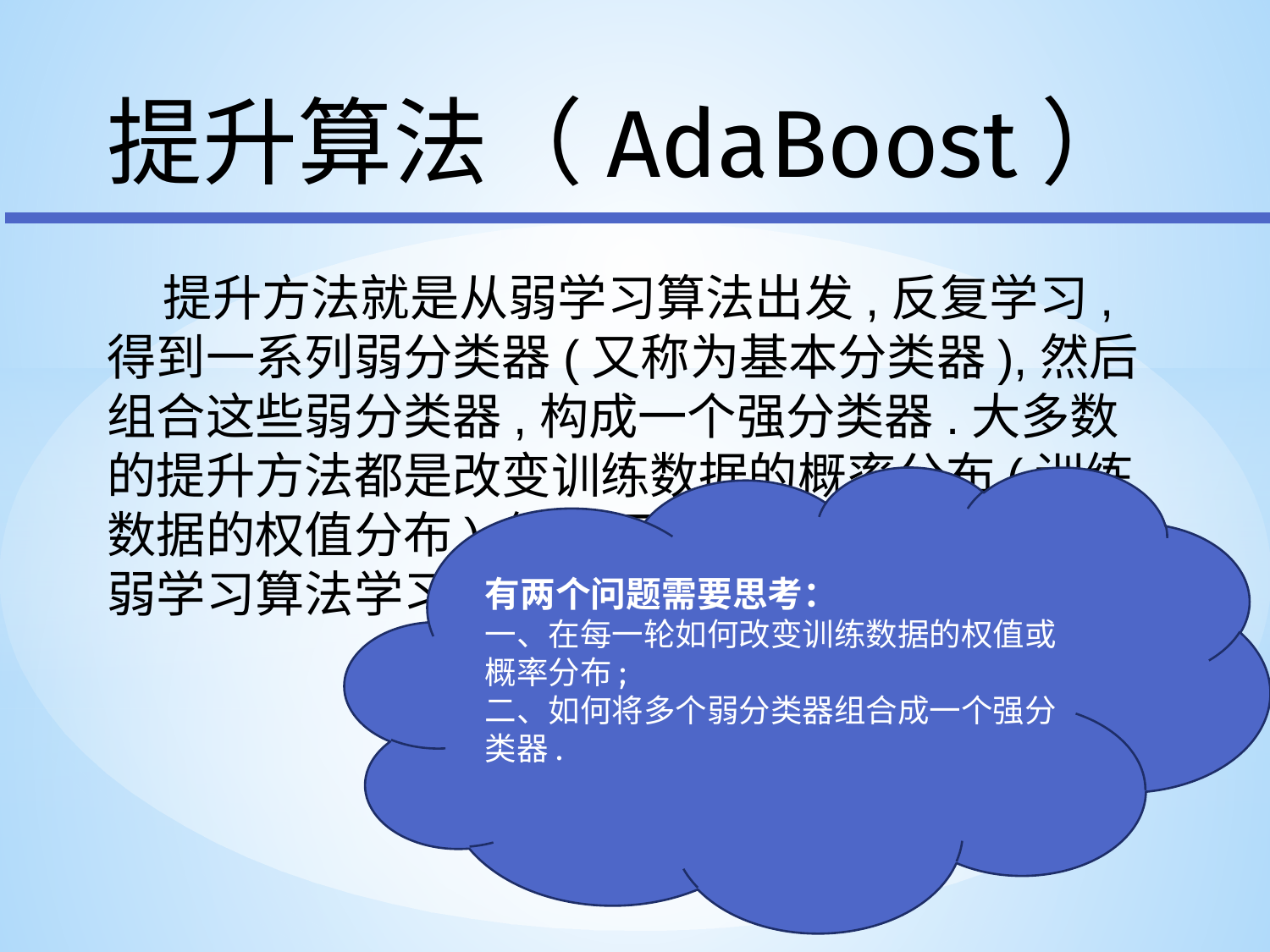

提升算法（AdaBoost）
    提升方法就是从弱学习算法出发,反复学习,得到一系列弱分类器(又称为基本分类器),然后组合这些弱分类器,构成一个强分类器.大多数的提升方法都是改变训练数据的概率分布(训练数据的权值分布),针对不同的训练数据分布调用弱学习算法学习一系列弱分类器.
有两个问题需要思考：
一、在每一轮如何改变训练数据的权值或概率分布;
二、如何将多个弱分类器组合成一个强分类器.